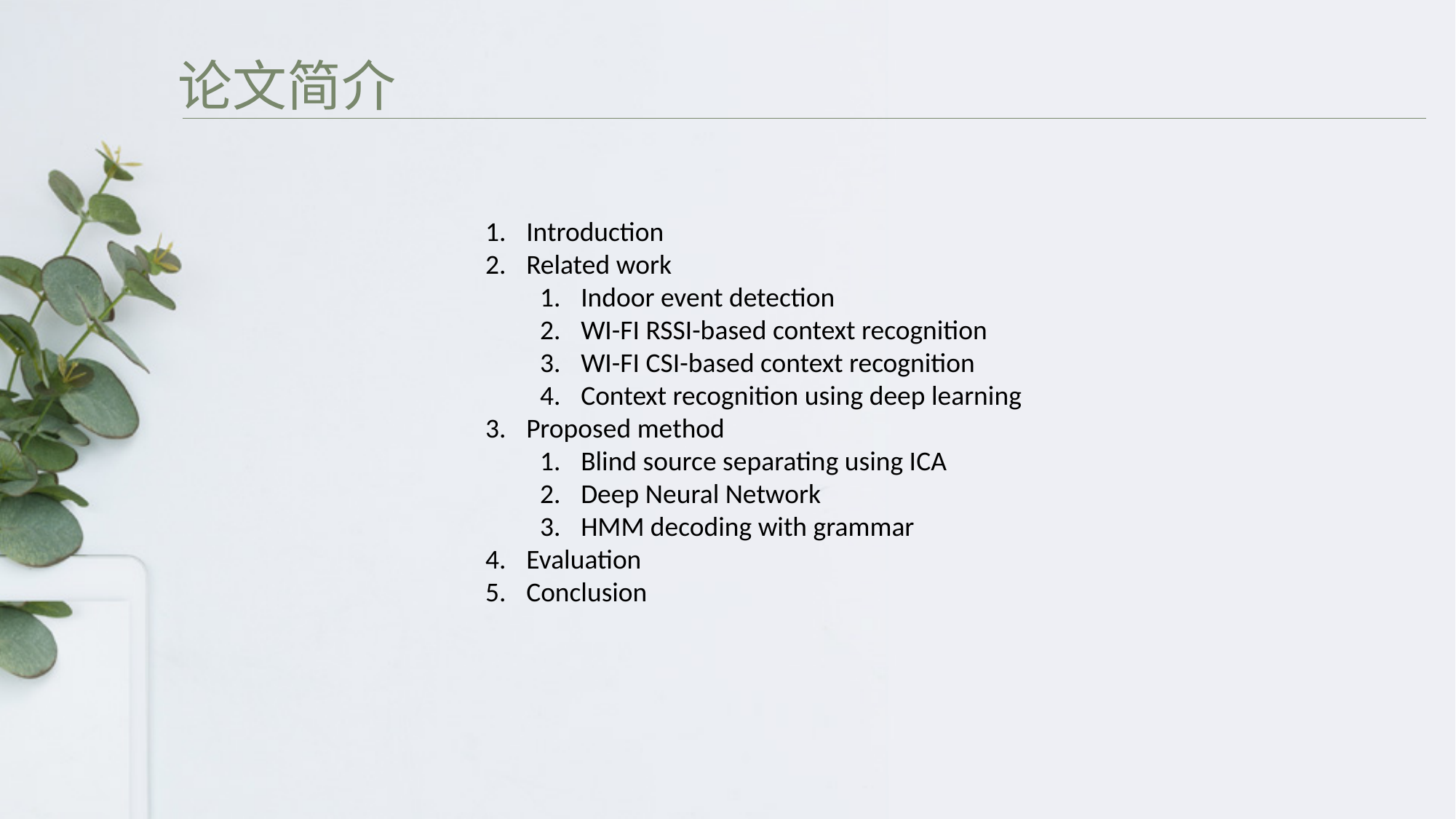

论文简介
Introduction
Related work
Indoor event detection
WI-FI RSSI-based context recognition
WI-FI CSI-based context recognition
Context recognition using deep learning
Proposed method
Blind source separating using ICA
Deep Neural Network
HMM decoding with grammar
Evaluation
Conclusion